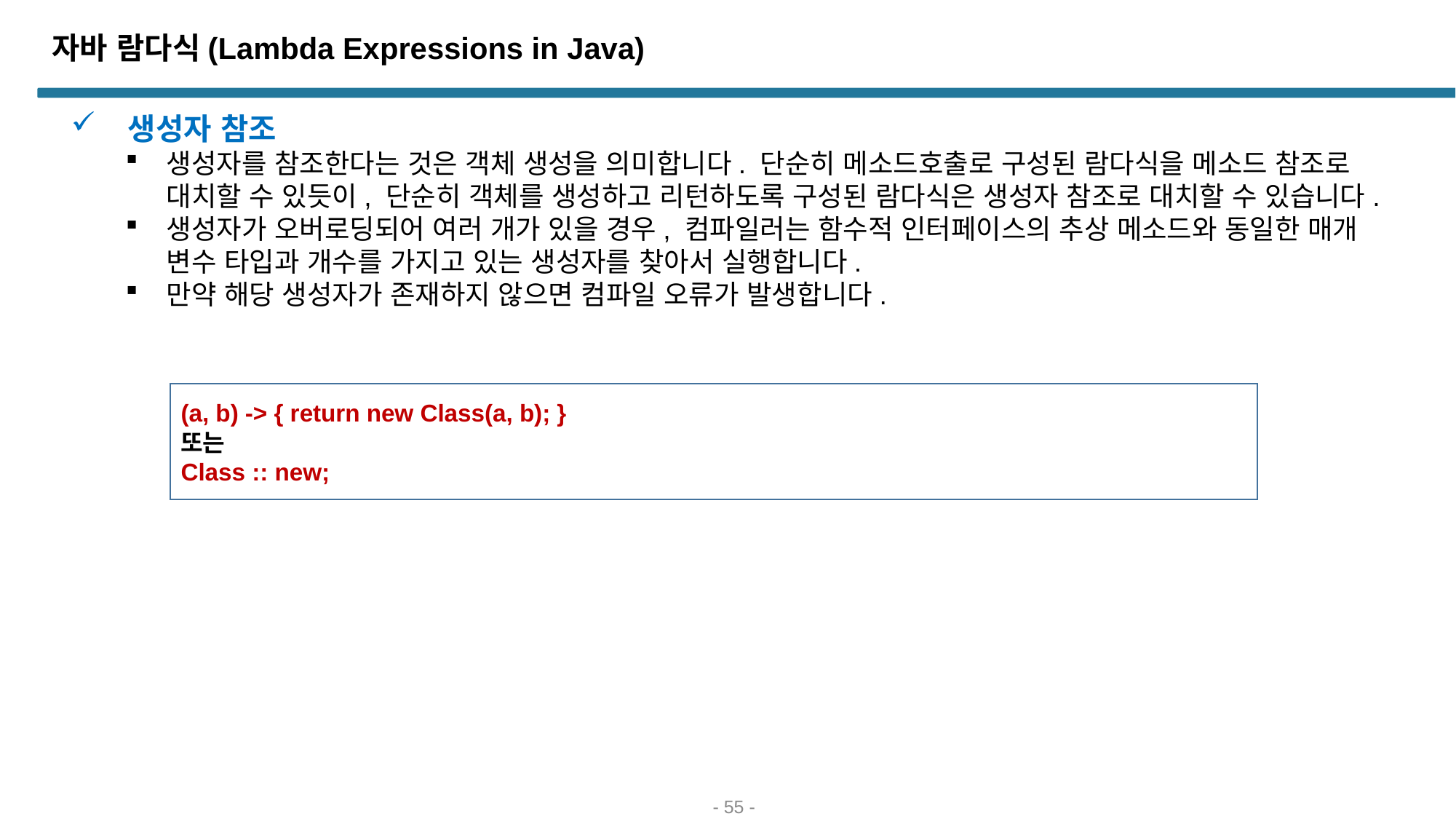

# 자바 람다식(Lambda Expressions in Java)
 생성자 참조
생성자를 참조한다는 것은 객체 생성을 의미합니다. 단순히 메소드호출로 구성된 람다식을 메소드 참조로 대치할 수 있듯이, 단순히 객체를 생성하고 리턴하도록 구성된 람다식은 생성자 참조로 대치할 수 있습니다.
생성자가 오버로딩되어 여러 개가 있을 경우, 컴파일러는 함수적 인터페이스의 추상 메소드와 동일한 매개 변수 타입과 개수를 가지고 있는 생성자를 찾아서 실행합니다.
만약 해당 생성자가 존재하지 않으면 컴파일 오류가 발생합니다.

(a, b) -> { return new Class(a, b); }
또는
Class :: new;
- 55 -